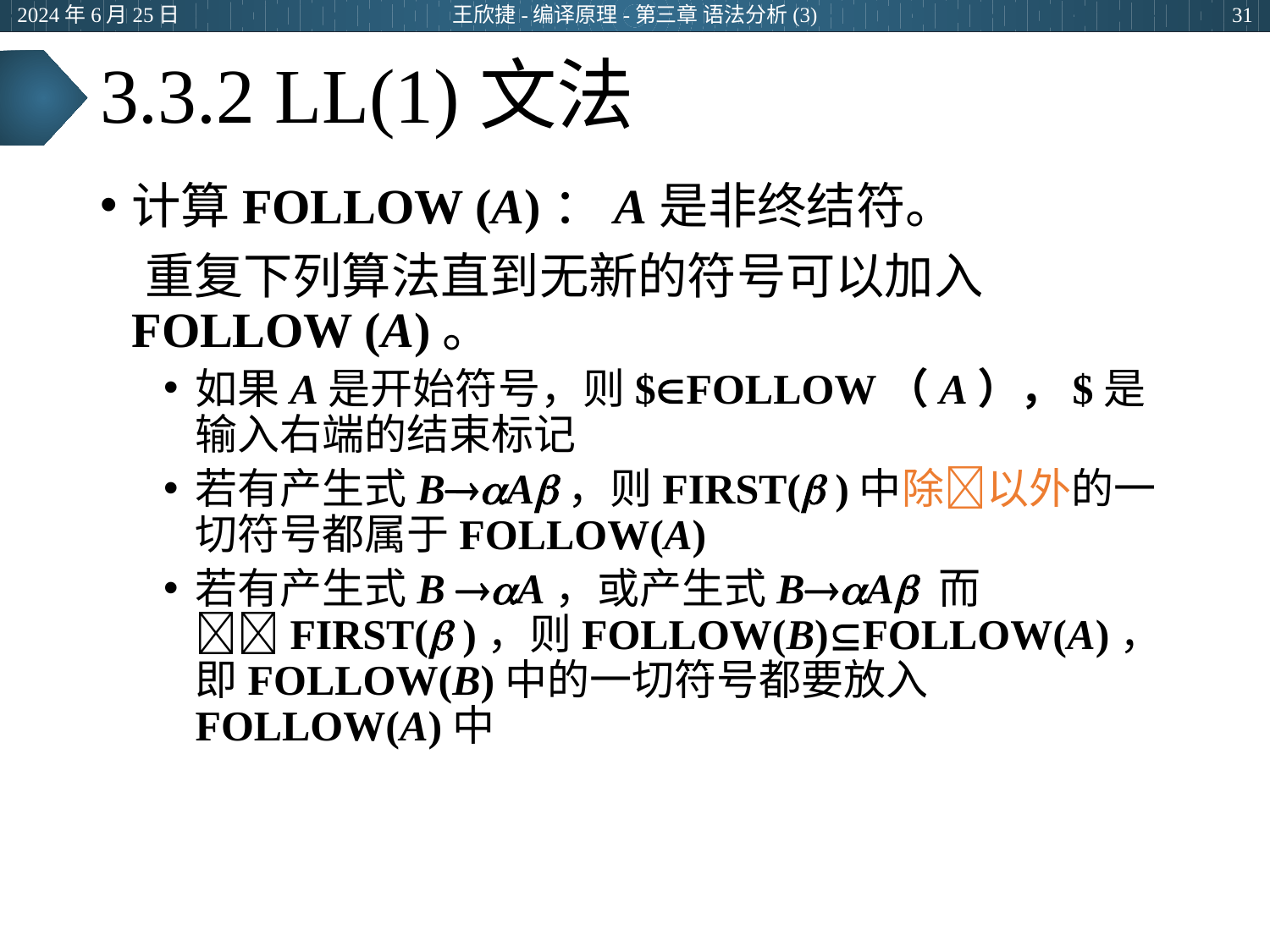

2024年6月25日
王欣捷-编译原理-第三章 语法分析(3)
31
# 3.3.2 LL(1)文法
计算FOLLOW (A)：A是非终结符。
   重复下列算法直到无新的符号可以加入FOLLOW (A)。
如果A是开始符号，则$∈FOLLOW（A），$是输入右端的结束标记
若有产生式B→αAβ，则FIRST(β )中除ε以外的一切符号都属于FOLLOW(A)
若有产生式B →αA，或产生式B→αAβ 而ε∈FIRST(β )，则FOLLOW(B)⊆FOLLOW(A)，即FOLLOW(B)中的一切符号都要放入FOLLOW(A)中